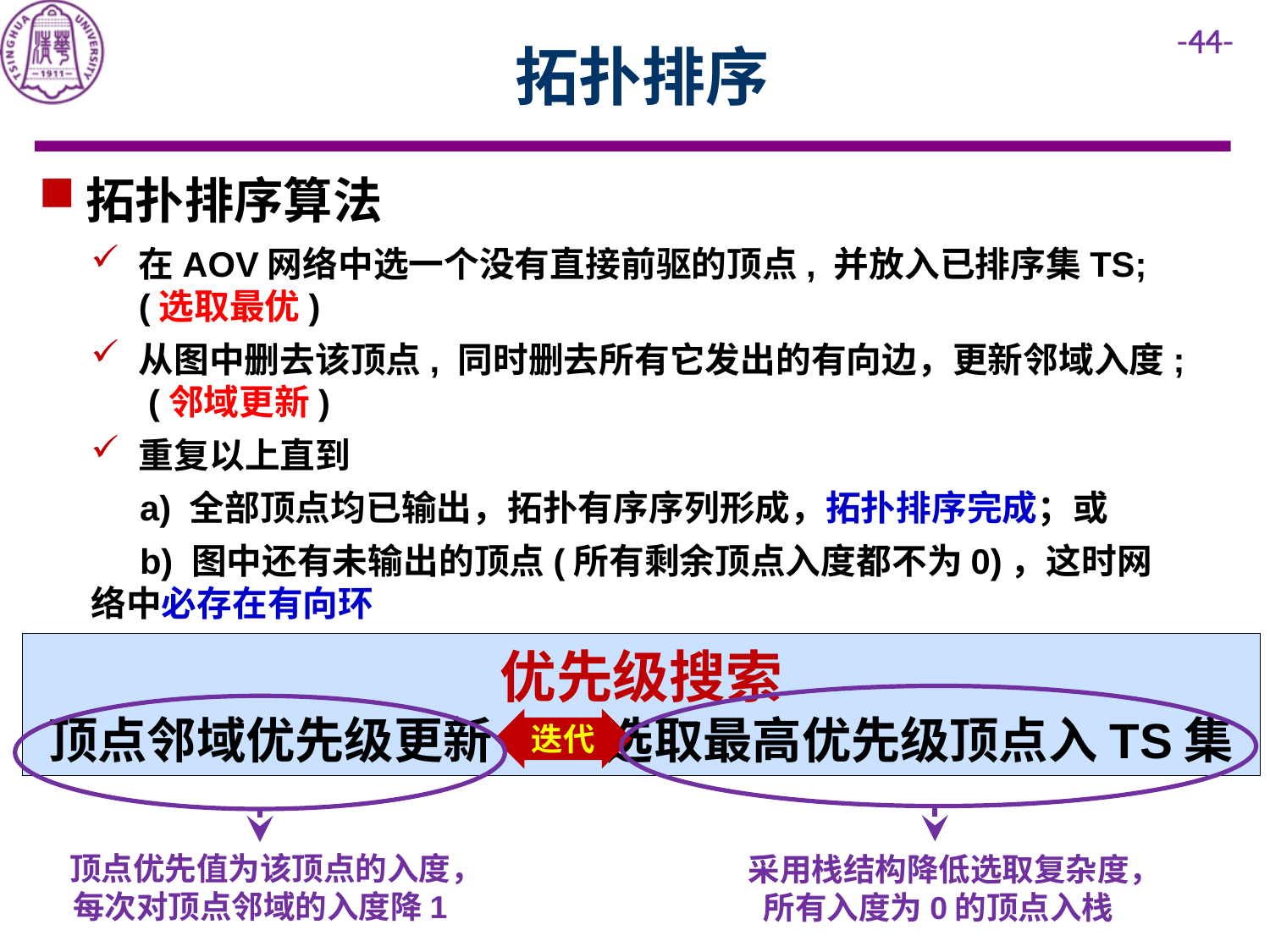

# 拓扑排序
拓扑排序算法
在AOV网络中选一个没有直接前驱的顶点, 并放入已排序集TS; (选取最优)
从图中删去该顶点, 同时删去所有它发出的有向边，更新邻域入度; (邻域更新)
重复以上直到
     a) 全部顶点均已输出，拓扑有序序列形成，拓扑排序完成；或
     b) 图中还有未输出的顶点(所有剩余顶点入度都不为0)，这时网络中必存在有向环
优先级搜索
顶点邻域优先级更新          选取最高优先级顶点入TS集
迭代

采用栈结构降低选取复杂度，所有入度为0的顶点入栈

顶点优先值为该顶点的入度，每次对顶点邻域的入度降1